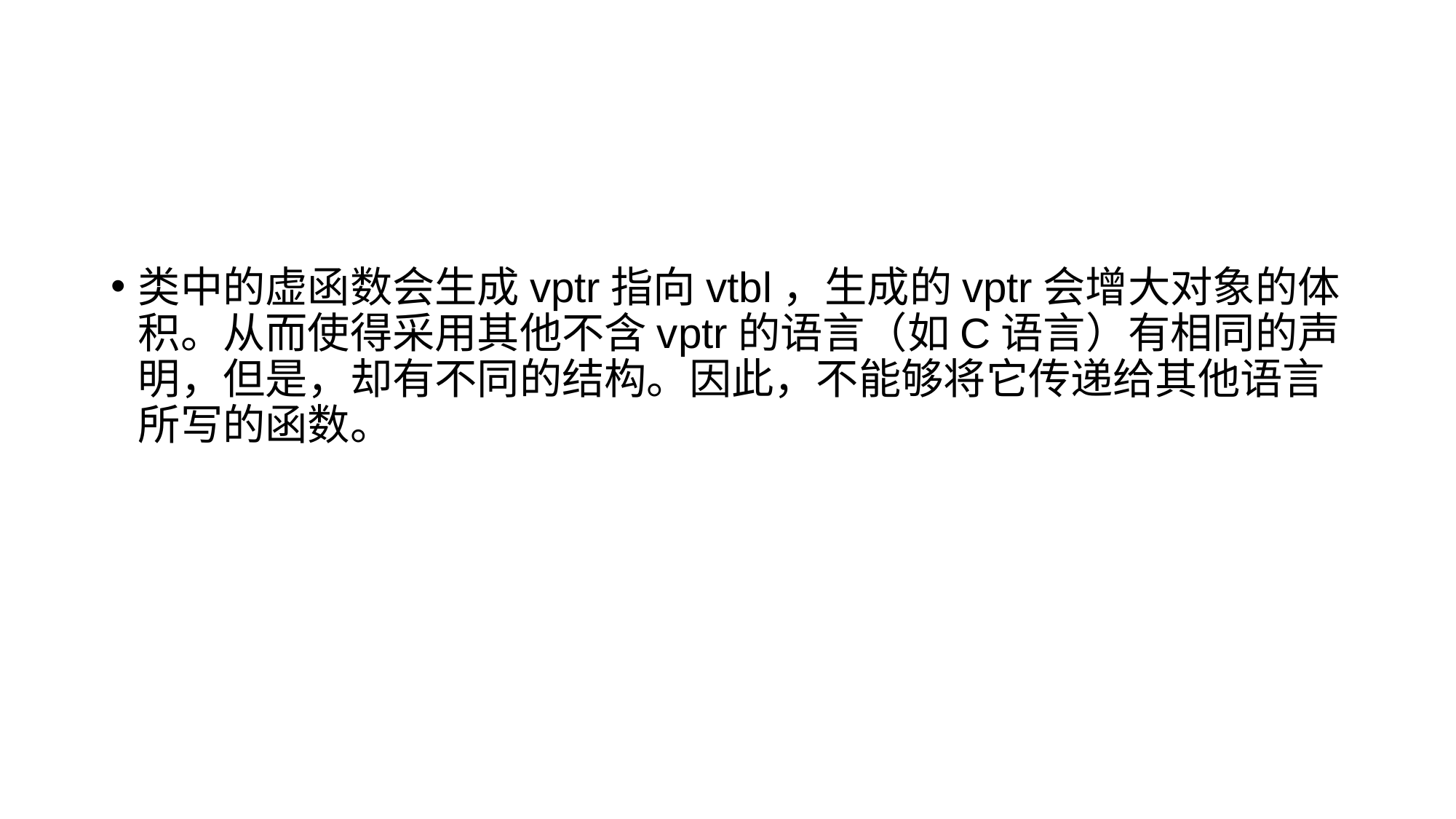

类中的虚函数会生成vptr指向vtbl，生成的vptr会增大对象的体积。从而使得采用其他不含vptr的语言（如C语言）有相同的声明，但是，却有不同的结构。因此，不能够将它传递给其他语言所写的函数。